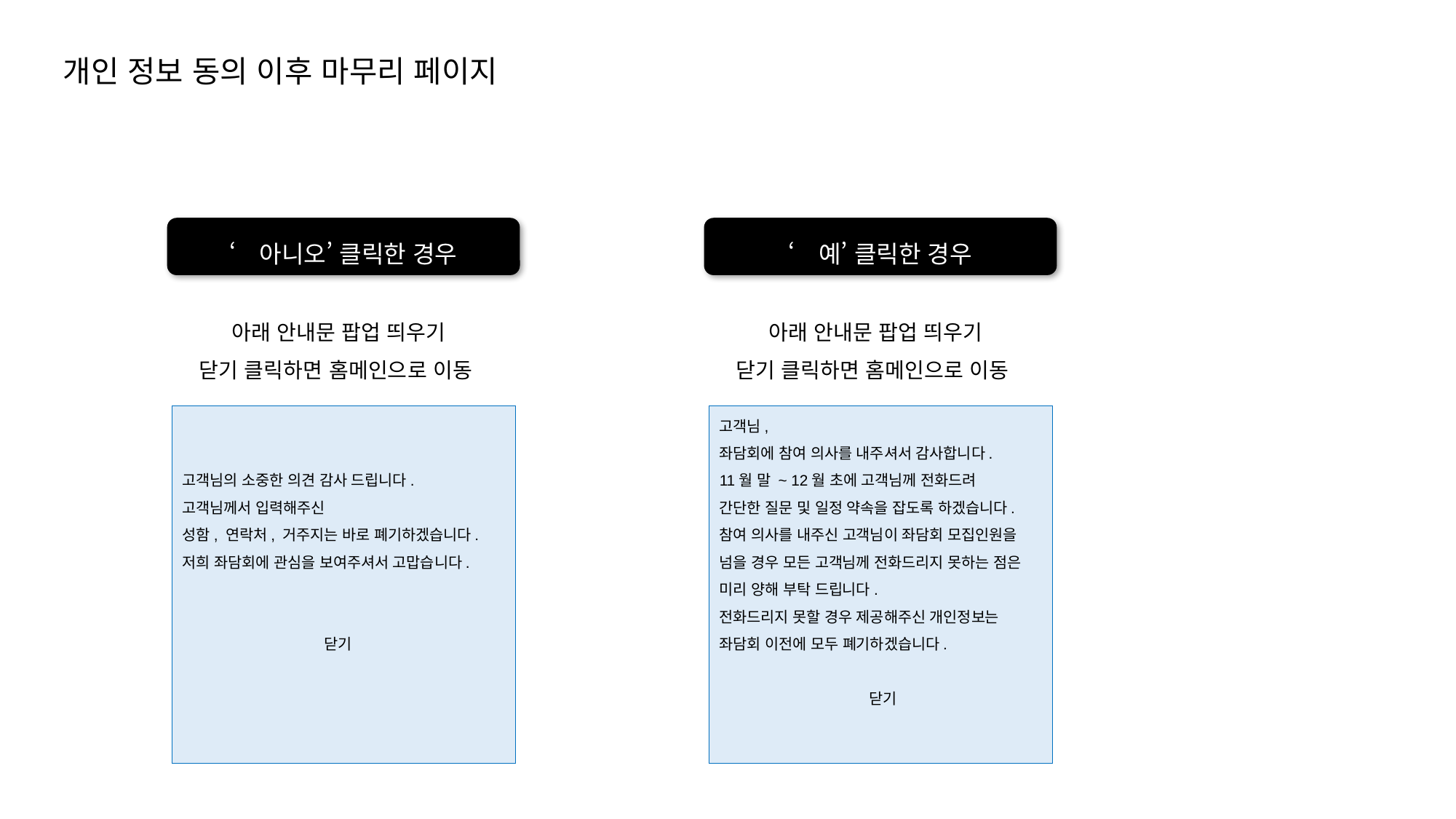

개인 정보 동의 이후 마무리 페이지
‘아니오’ 클릭한 경우
‘예’ 클릭한 경우
아래 안내문 팝업 띄우기
닫기 클릭하면 홈메인으로 이동
아래 안내문 팝업 띄우기
닫기 클릭하면 홈메인으로 이동
고객님의 소중한 의견 감사 드립니다.
고객님께서 입력해주신
성함, 연락처, 거주지는 바로 폐기하겠습니다.
저희 좌담회에 관심을 보여주셔서 고맙습니다.

                                 닫기

고객님,
좌담회에 참여 의사를 내주셔서 감사합니다.
11월 말 ~ 12월 초에 고객님께 전화드려
간단한 질문 및 일정 약속을 잡도록 하겠습니다.
참여 의사를 내주신 고객님이 좌담회 모집인원을 넘을 경우 모든 고객님께 전화드리지 못하는 점은 미리 양해 부탁 드립니다.
전화드리지 못할 경우 제공해주신 개인정보는 좌담회 이전에 모두 폐기하겠습니다.

                                   닫기